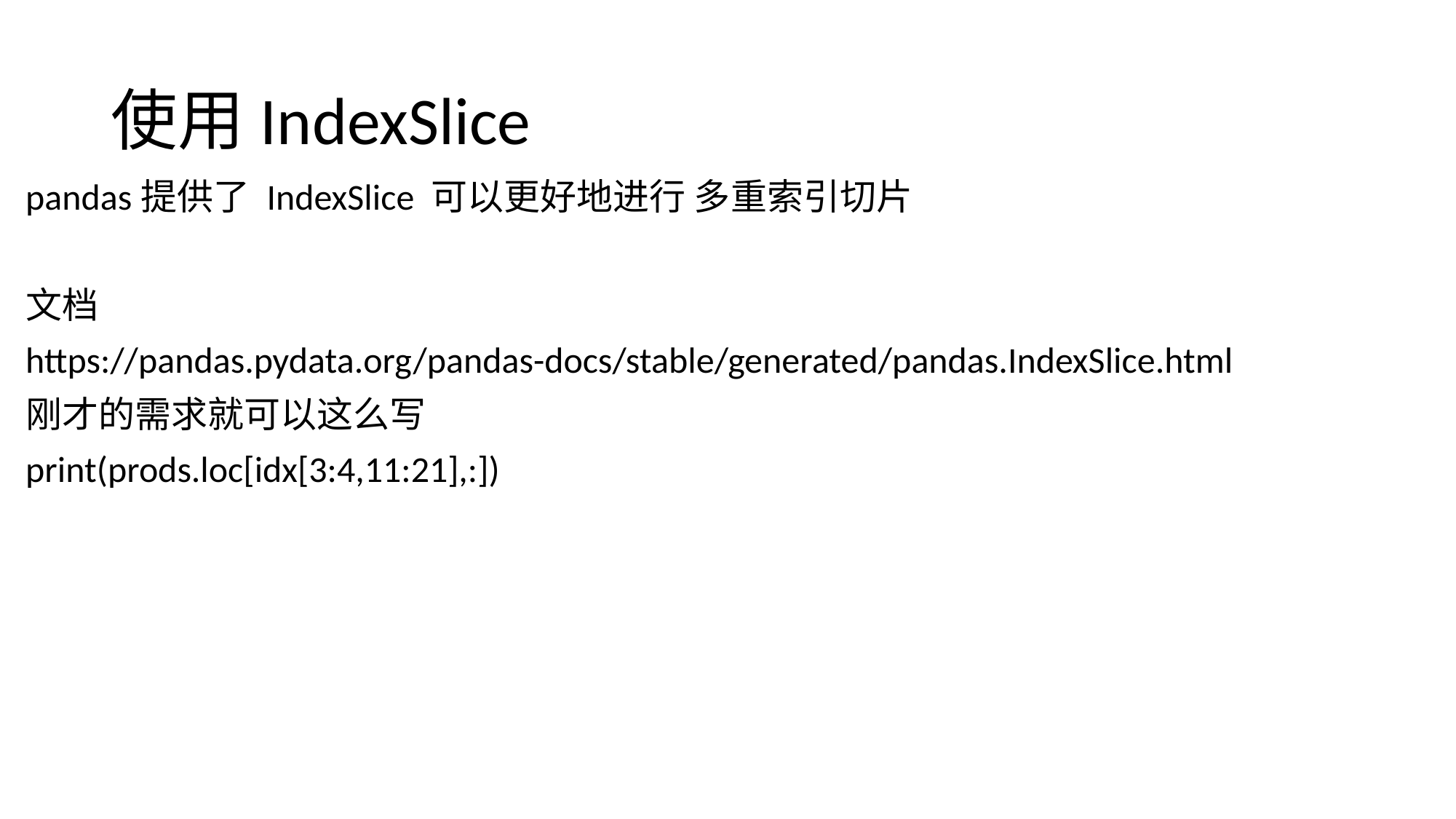

# 使用IndexSlice
pandas提供了 IndexSlice 可以更好地进行 多重索引切片

文档
https://pandas.pydata.org/pandas-docs/stable/generated/pandas.IndexSlice.html
刚才的需求就可以这么写
print(prods.loc[idx[3:4,11:21],:])